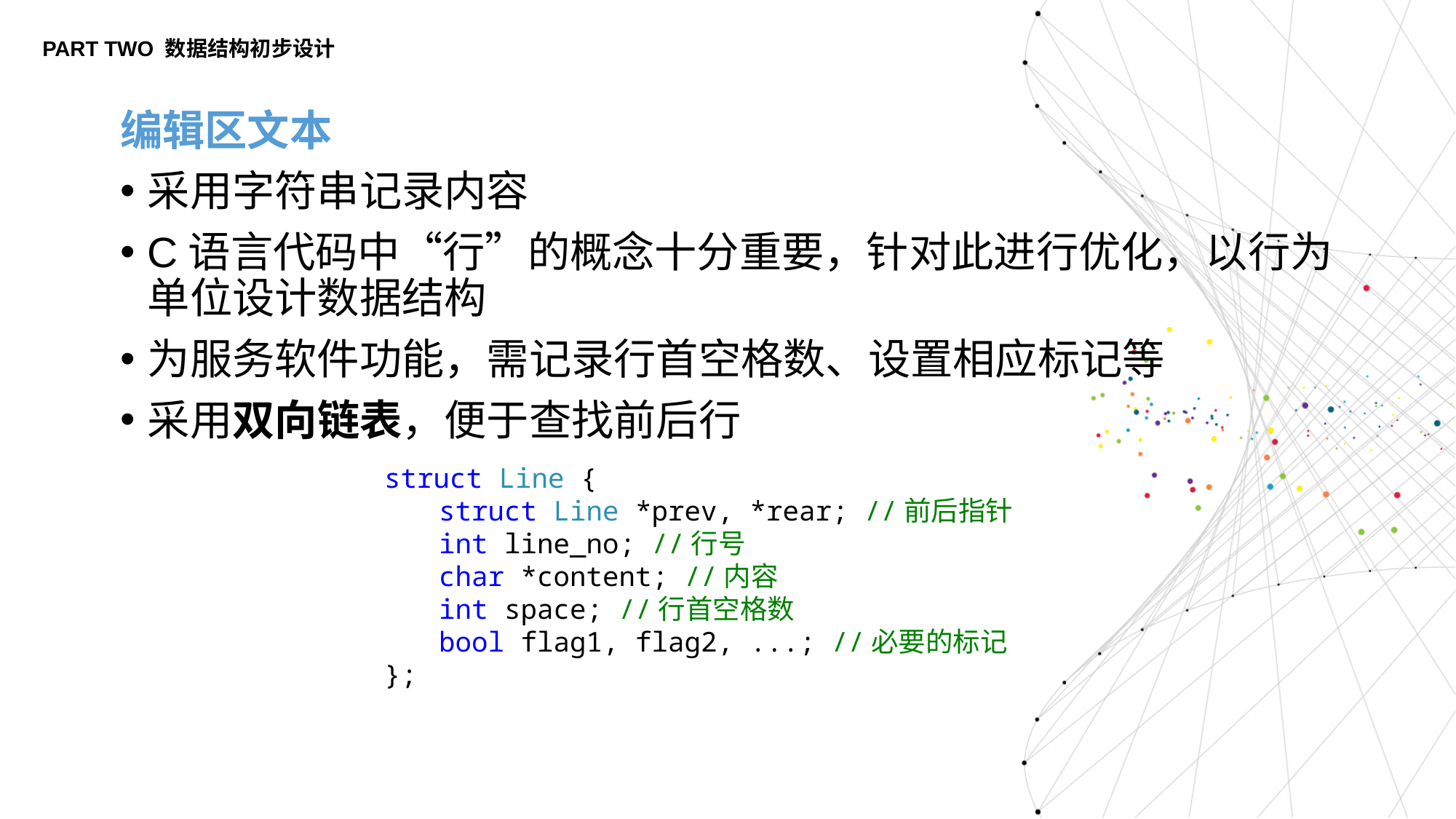

PART TWO 数据结构初步设计
编辑区文本
采用字符串记录内容
C语言代码中“行”的概念十分重要，针对此进行优化，以行为单位设计数据结构
为服务软件功能，需记录行首空格数、设置相应标记等
采用双向链表，便于查找前后行
struct Line {
struct Line *prev, *rear; //前后指针
int line_no; //行号
char *content; //内容
int space; //行首空格数
bool flag1, flag2, ...; //必要的标记
};